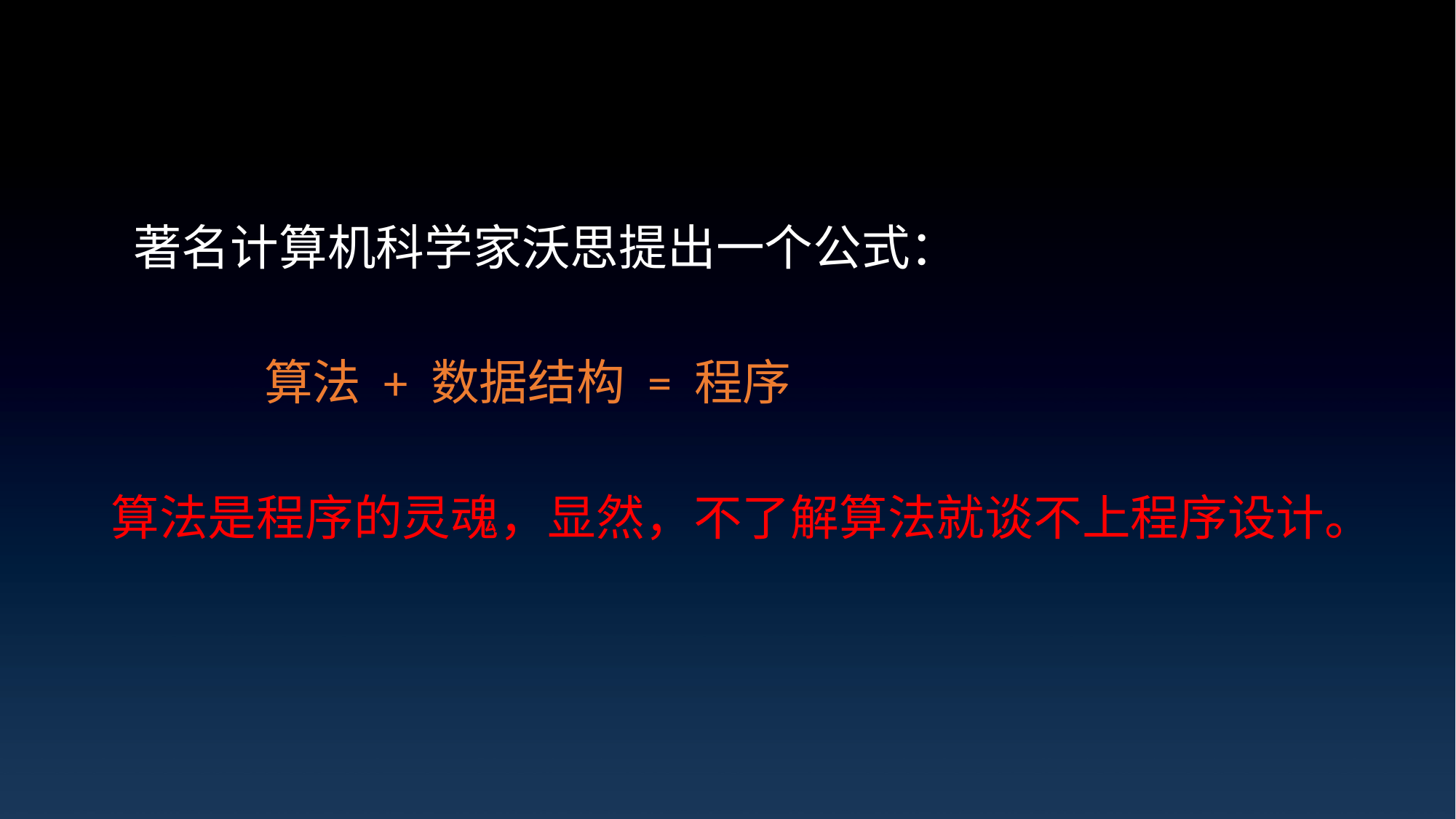

著名计算机科学家沃思提出一个公式：

             算法 + 数据结构 = 程序

算法是程序的灵魂，显然，不了解算法就谈不上程序设计。